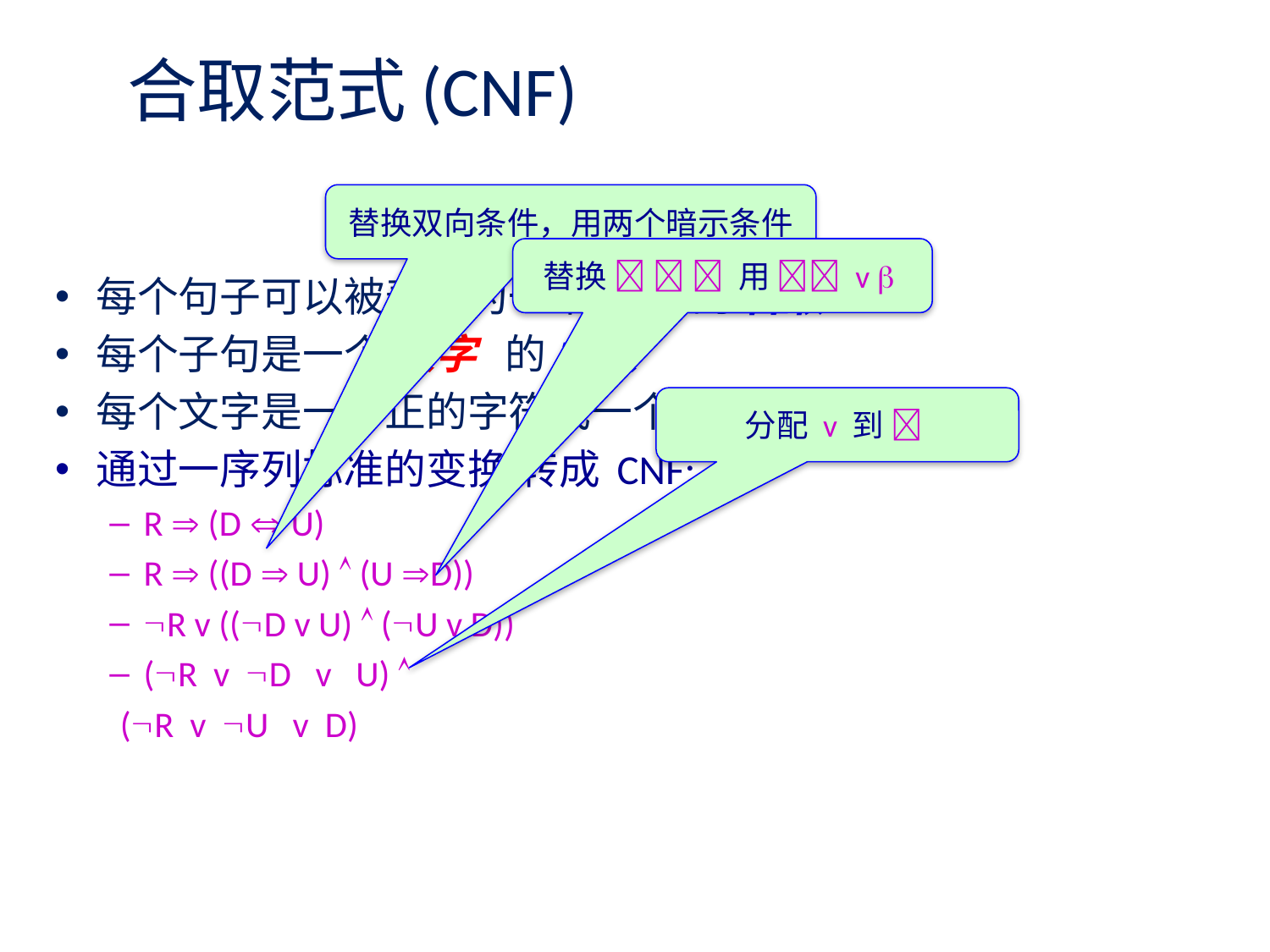

# 合取范式(CNF)
替换双向条件，用两个暗示条件
替换 α ⇒ β  用 ¬α v β
每个句子可以被表达为一个子句  的 合取
每个子句是一个 文字   的 析取
每个文字是一个正的字符或一个否定的字符
通过一序列标准的变换 转成 CNF:
R ⇒ (D ⇔ U)
R ⇒ ((D ⇒ U) ∧ (U ⇒D))
¬R v ((¬D v U) ∧ (¬U v D))
(¬R  v  ¬D   v   U) ∧
   (¬R  v  ¬U   v  D)

分配 v 到 ∧